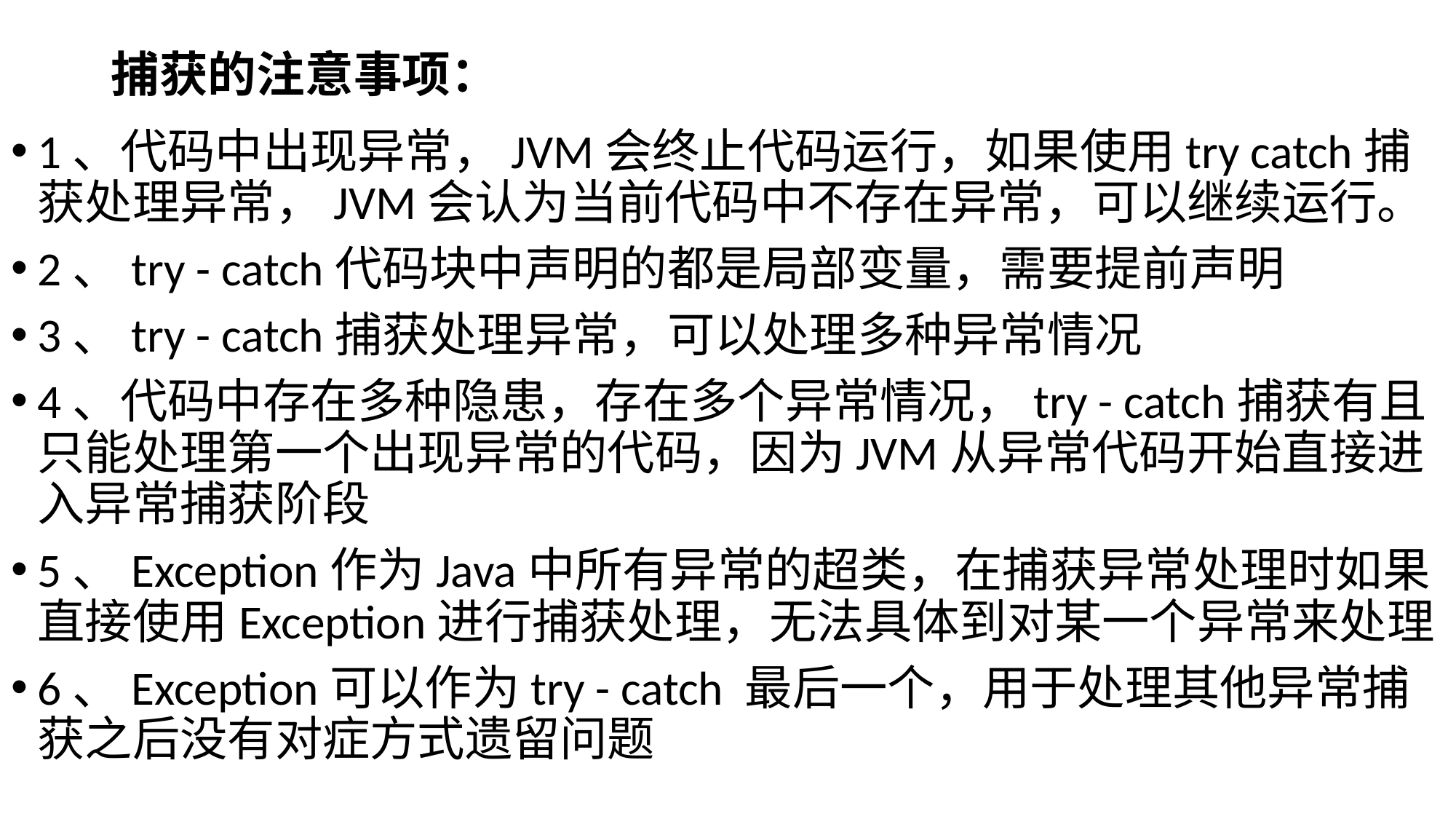

# 捕获的注意事项：
1、代码中出现异常，JVM会终止代码运行，如果使用try catch捕获处理异常，JVM会认为当前代码中不存在异常，可以继续运行。
2、try - catch代码块中声明的都是局部变量，需要提前声明
3、try - catch捕获处理异常，可以处理多种异常情况
4、代码中存在多种隐患，存在多个异常情况，try - catch捕获有且只能处理第一个出现异常的代码，因为JVM从异常代码开始直接进入异常捕获阶段
5、Exception作为Java中所有异常的超类，在捕获异常处理时如果直接使用Exception进行捕获处理，无法具体到对某一个异常来处理
6、Exception可以作为try - catch 最后一个，用于处理其他异常捕获之后没有对症方式遗留问题